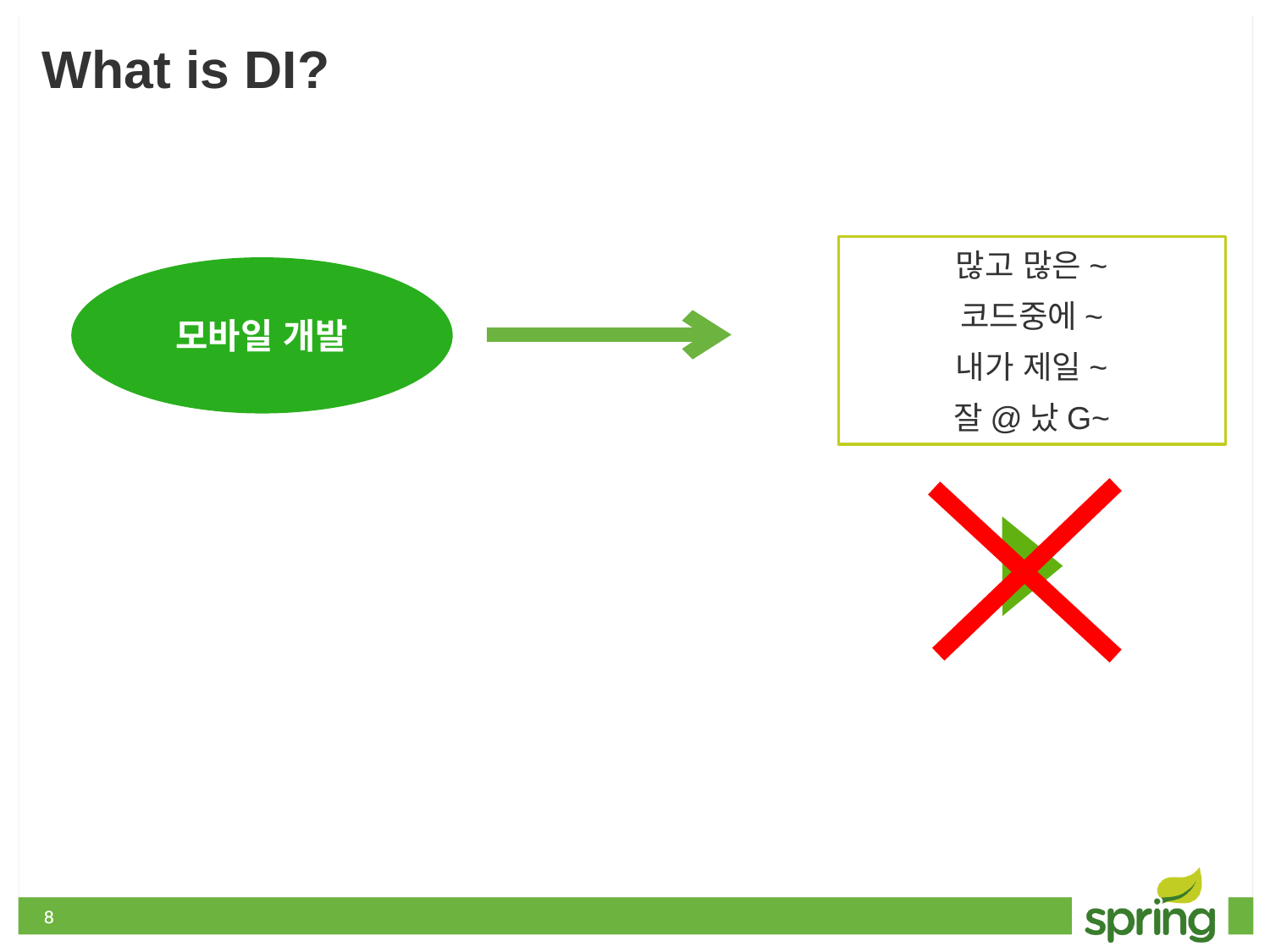

# What is DI?
많고 많은~
코드중에~
내가 제일~
잘@났G~
모바일 개발